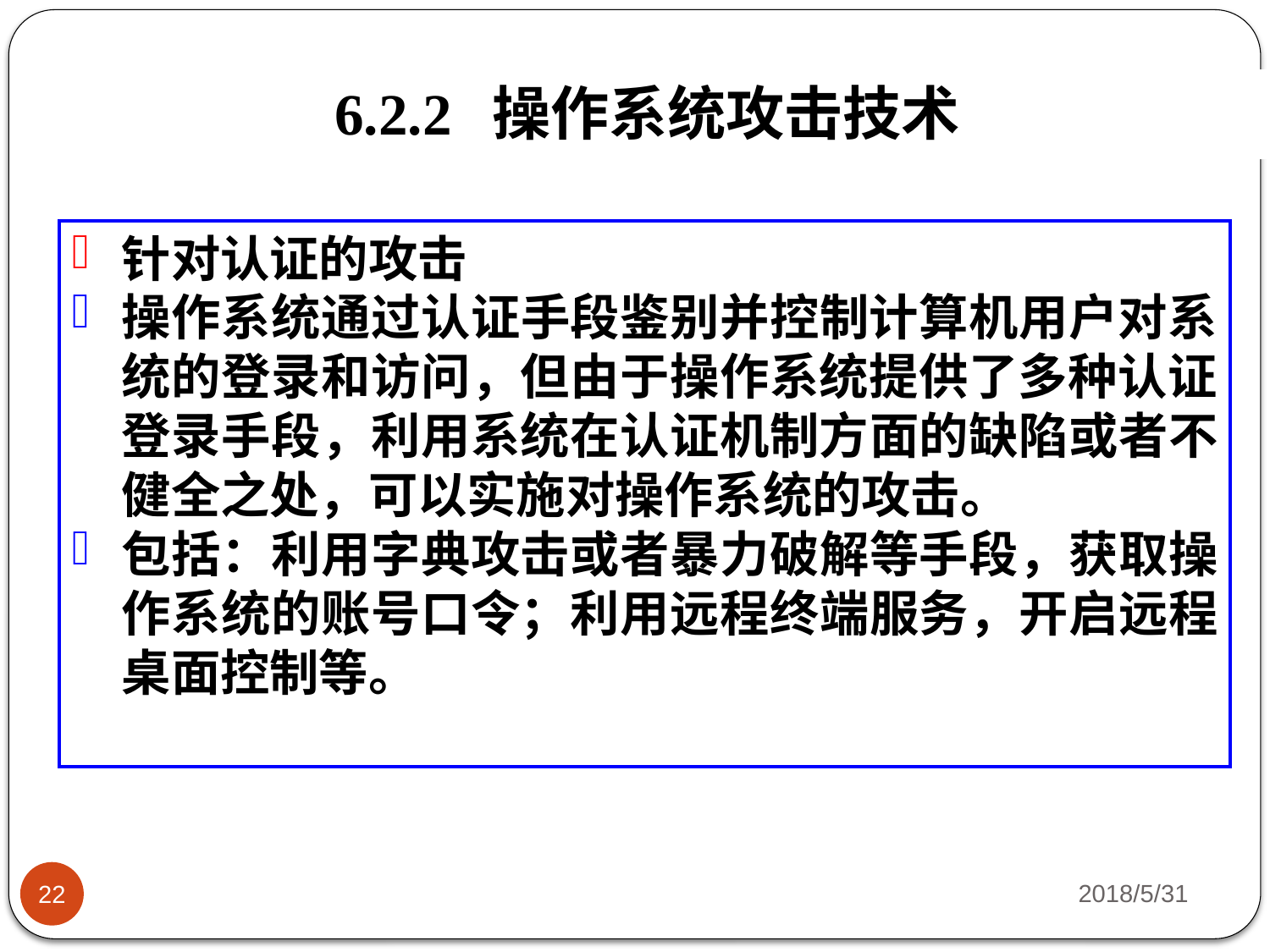

# 6.2.2  操作系统攻击技术
针对认证的攻击
操作系统通过认证手段鉴别并控制计算机用户对系统的登录和访问，但由于操作系统提供了多种认证登录手段，利用系统在认证机制方面的缺陷或者不健全之处，可以实施对操作系统的攻击。
包括：利用字典攻击或者暴力破解等手段，获取操作系统的账号口令；利用远程终端服务，开启远程桌面控制等。

2018/5/31
22